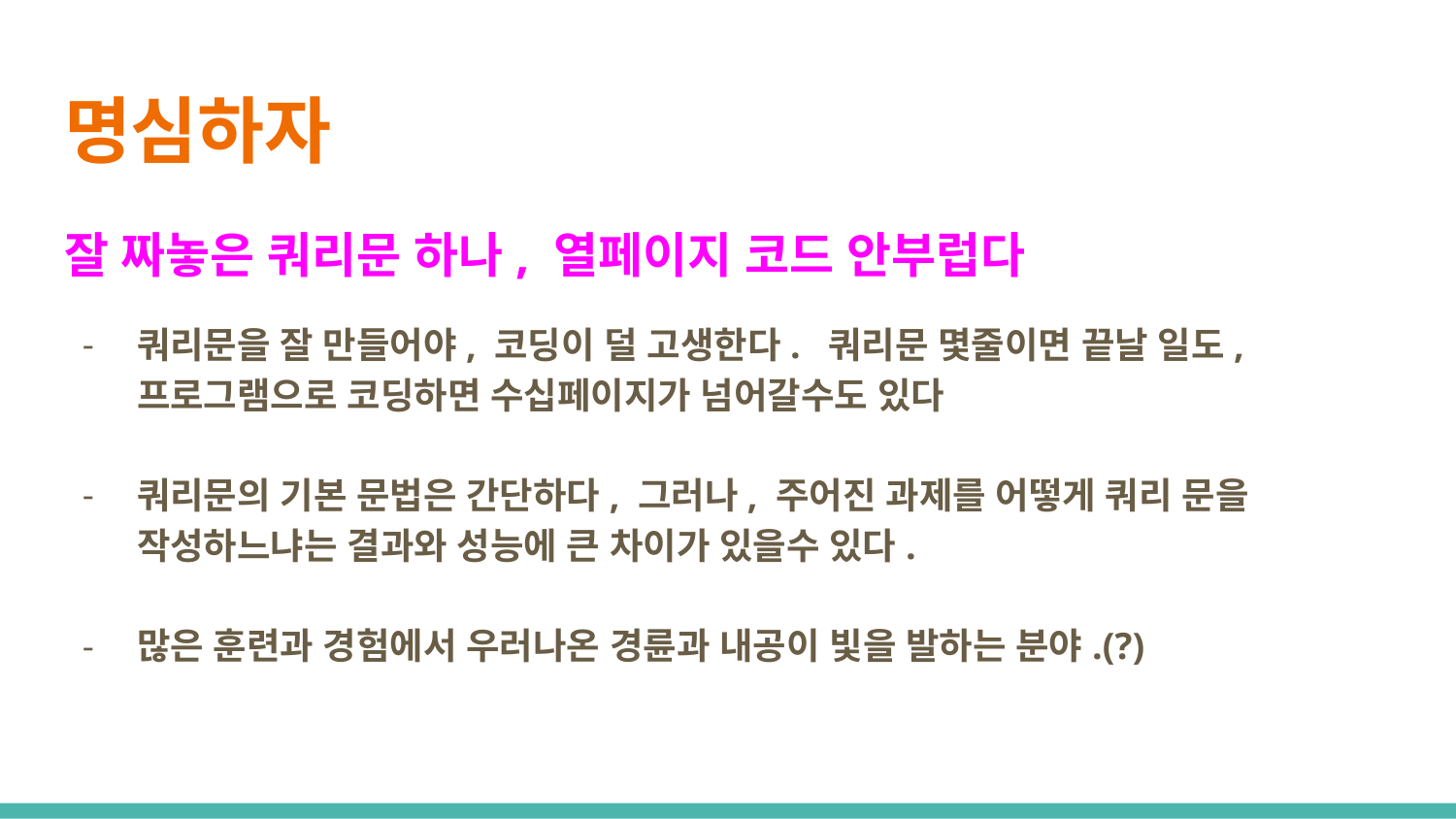

# 명심하자
잘 짜놓은 쿼리문 하나, 열페이지 코드 안부럽다
쿼리문을 잘 만들어야, 코딩이 덜 고생한다.  쿼리문 몇줄이면 끝날 일도, 프로그램으로 코딩하면 수십페이지가 넘어갈수도 있다
쿼리문의 기본 문법은 간단하다, 그러나, 주어진 과제를 어떻게 쿼리 문을 작성하느냐는 결과와 성능에 큰 차이가 있을수 있다.
많은 훈련과 경험에서 우러나온 경륜과 내공이 빛을 발하는 분야.(?)